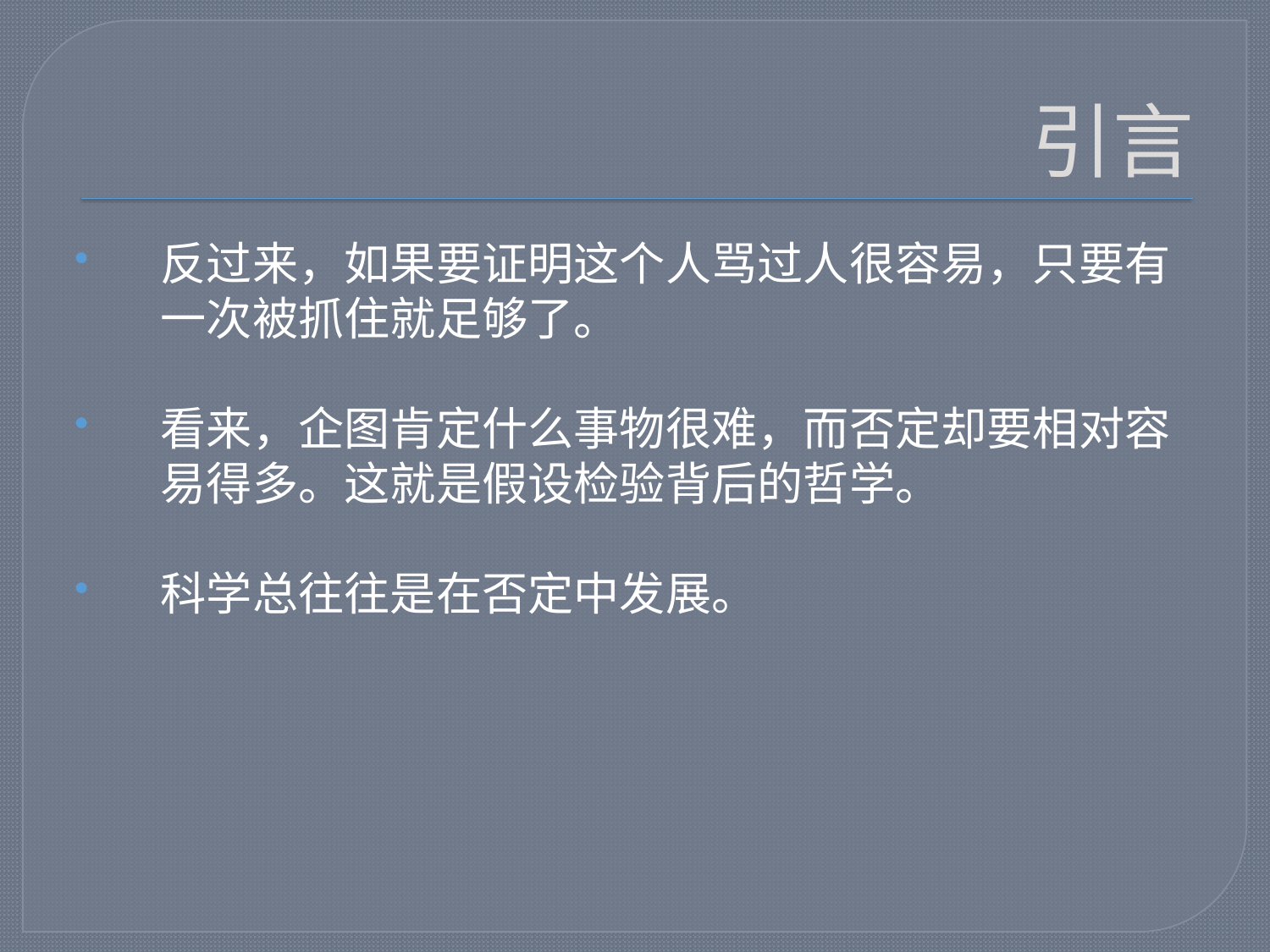

# 引言
反过来，如果要证明这个人骂过人很容易，只要有一次被抓住就足够了。

看来，企图肯定什么事物很难，而否定却要相对容易得多。这就是假设检验背后的哲学。

科学总往往是在否定中发展。